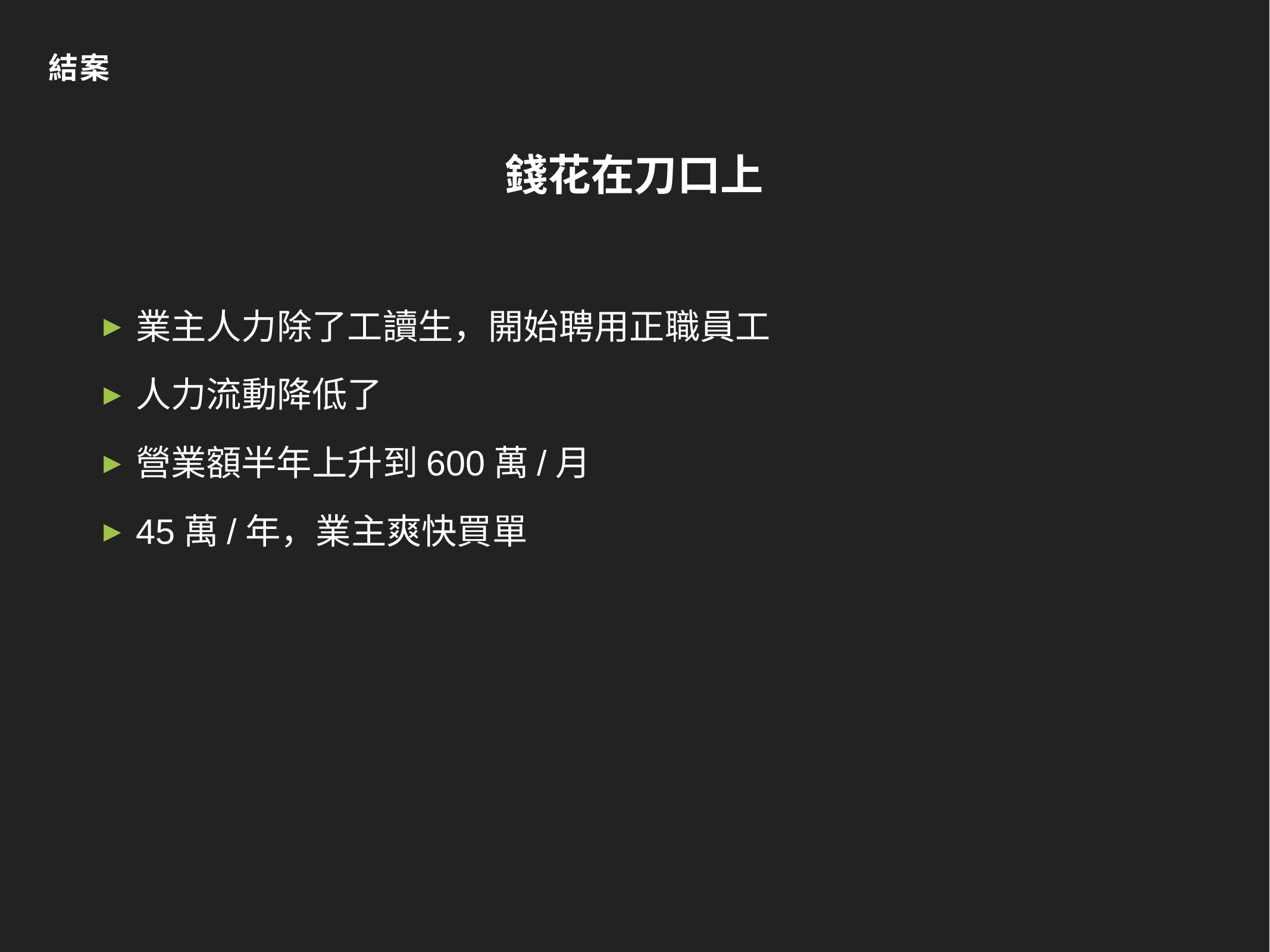

結案
# 錢花在刀口上
業主人力除了工讀生，開始聘用正職員工
人力流動降低了
營業額半年上升到600萬/月
45萬/年，業主爽快買單